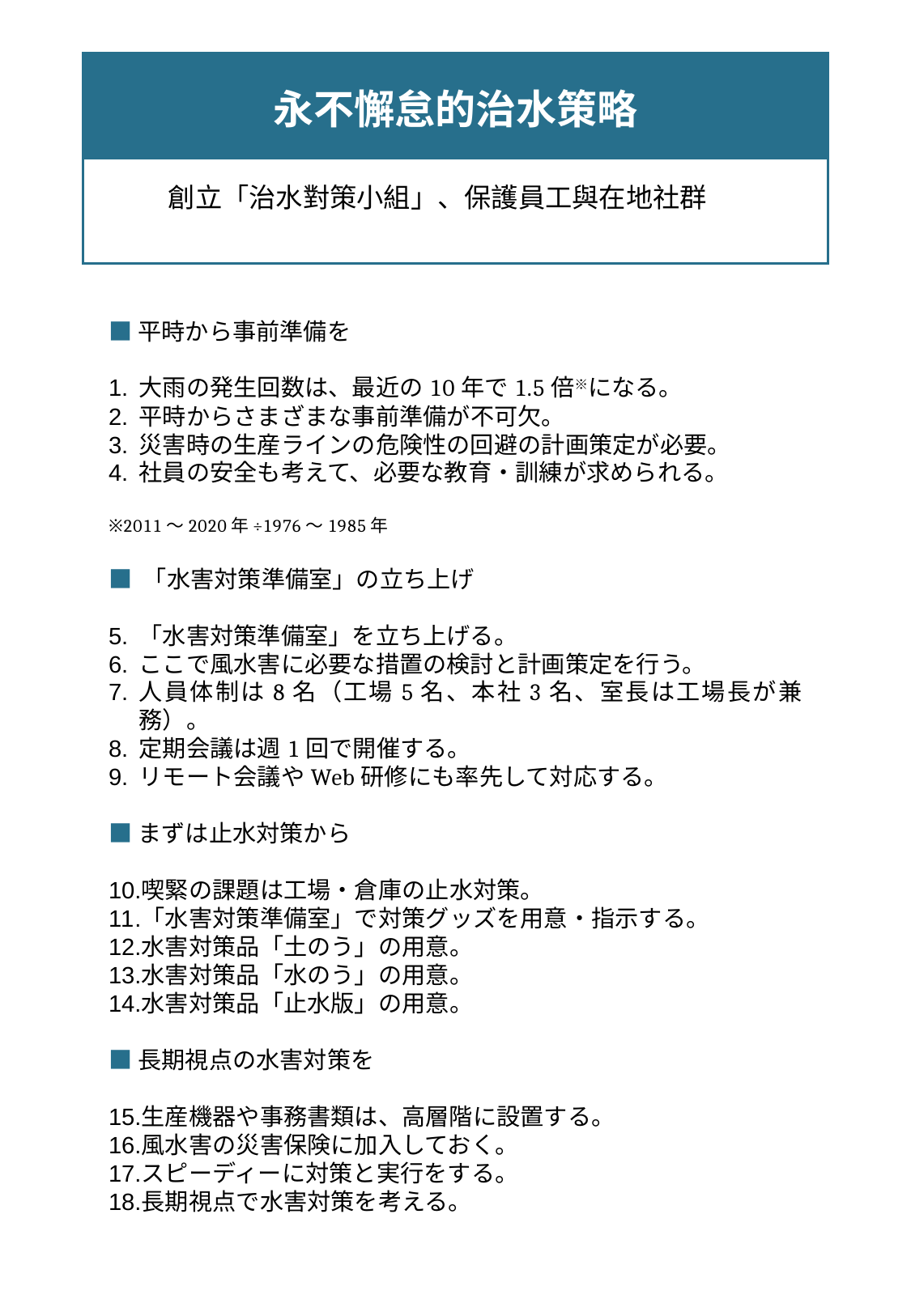

永不懈怠的治水策略

創立「治水對策小組」、保護員工與在地社群
■平時から事前準備を

大雨の発生回数は、最近の10年で1.5倍※になる。
平時からさまざまな事前準備が不可欠。
災害時の生産ラインの危険性の回避の計画策定が必要。
社員の安全も考えて、必要な教育・訓練が求められる。

※2011～2020年÷1976～1985年

■ 「水害対策準備室」の立ち上げ

「水害対策準備室」を立ち上げる。
ここで風水害に必要な措置の検討と計画策定を行う。
人員体制は8名（工場5名、本社3名、室長は工場長が兼務）。
定期会議は週1回で開催する。
リモート会議やWeb研修にも率先して対応する。

■まずは止水対策から

喫緊の課題は工場・倉庫の止水対策。
「水害対策準備室」で対策グッズを用意・指示する。
水害対策品「土のう」の用意。
水害対策品「水のう」の用意。
水害対策品「止水版」の用意。

■長期視点の水害対策を

生産機器や事務書類は、高層階に設置する。
風水害の災害保険に加入しておく。
スピーディーに対策と実行をする。
長期視点で水害対策を考える。